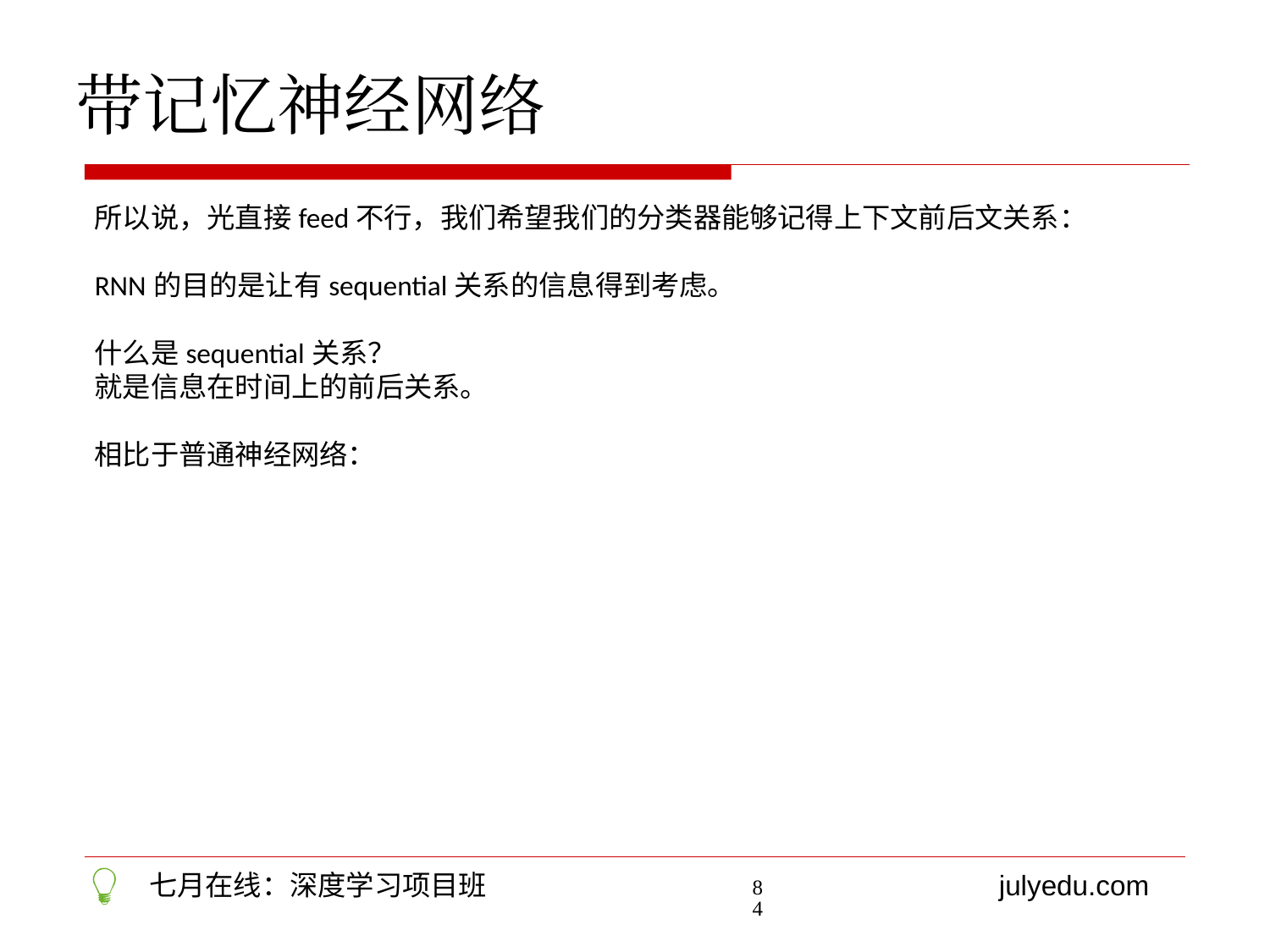

带记忆神经网络
所以说，光直接feed不行，我们希望我们的分类器能够记得上下文前后文关系：

RNN的目的是让有sequential关系的信息得到考虑。

什么是sequential关系？
就是信息在时间上的前后关系。

相比于普通神经网络：
84